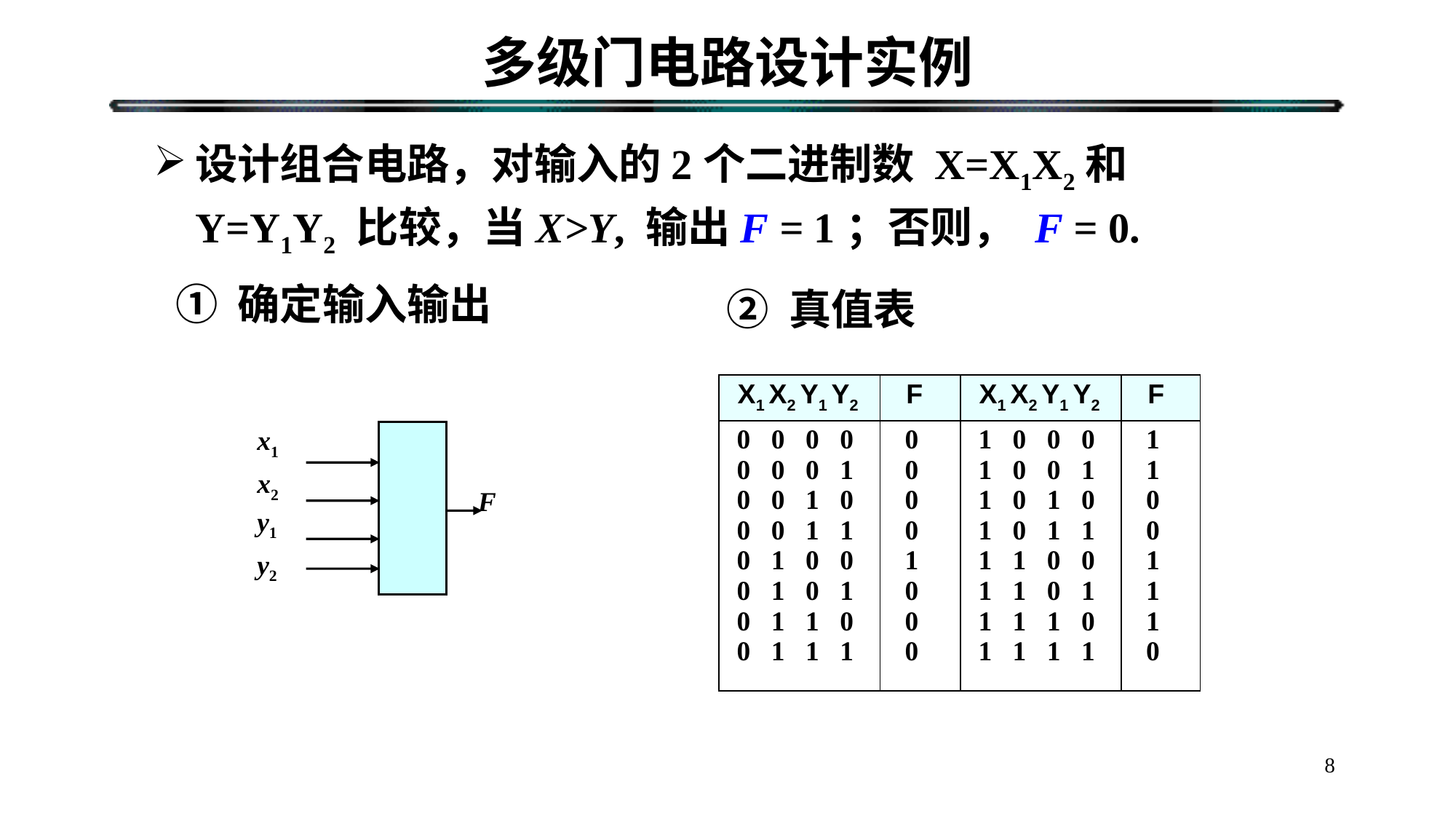

# 多级门电路设计实例
设计组合电路，对输入的2个二进制数 X=X1X2和Y=Y1Y2 比较，当X>Y, 输出F = 1；否则， F = 0.

 ① 确定输入输出
 ② 真值表
| X1 X2 Y1 Y2 | F | X1 X2 Y1 Y2 | F |
| --- | --- | --- | --- |
| 0 0 0 0 0 0 0 1 0 0 1 0 0 0 1 1 0 1 0 0 0 1 0 1 0 1 1 0 0 1 1 1 | 0 0 0 0 1 0 0 0 | 1 0 0 0 1 0 0 1 1 0 1 0 1 0 1 1 1 1 0 0 1 1 0 1 1 1 1 0 1 1 1 1 | 1 1 0 0 1 1 1 0 |
x1

x2

y1

y2

F

8